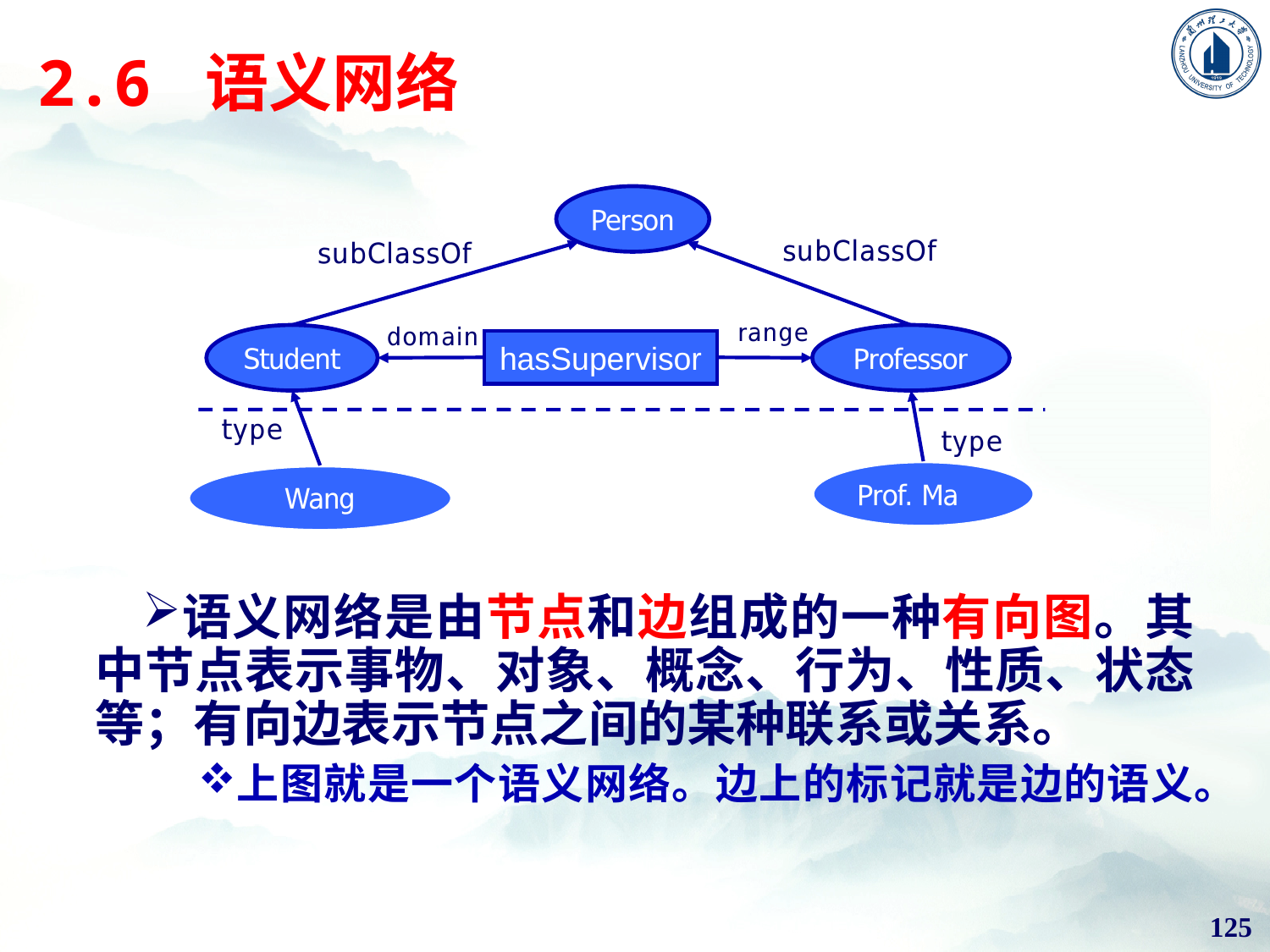

# 2.6 语义网络
Person
subClassOf
subClassOf
range
domain
Student
Professor
hasSupervisor
type

type
Prof. Ma
Wang
语义网络是由节点和边组成的一种有向图。其中节点表示事物、对象、概念、行为、性质、状态等；有向边表示节点之间的某种联系或关系。
上图就是一个语义网络。边上的标记就是边的语义。
125